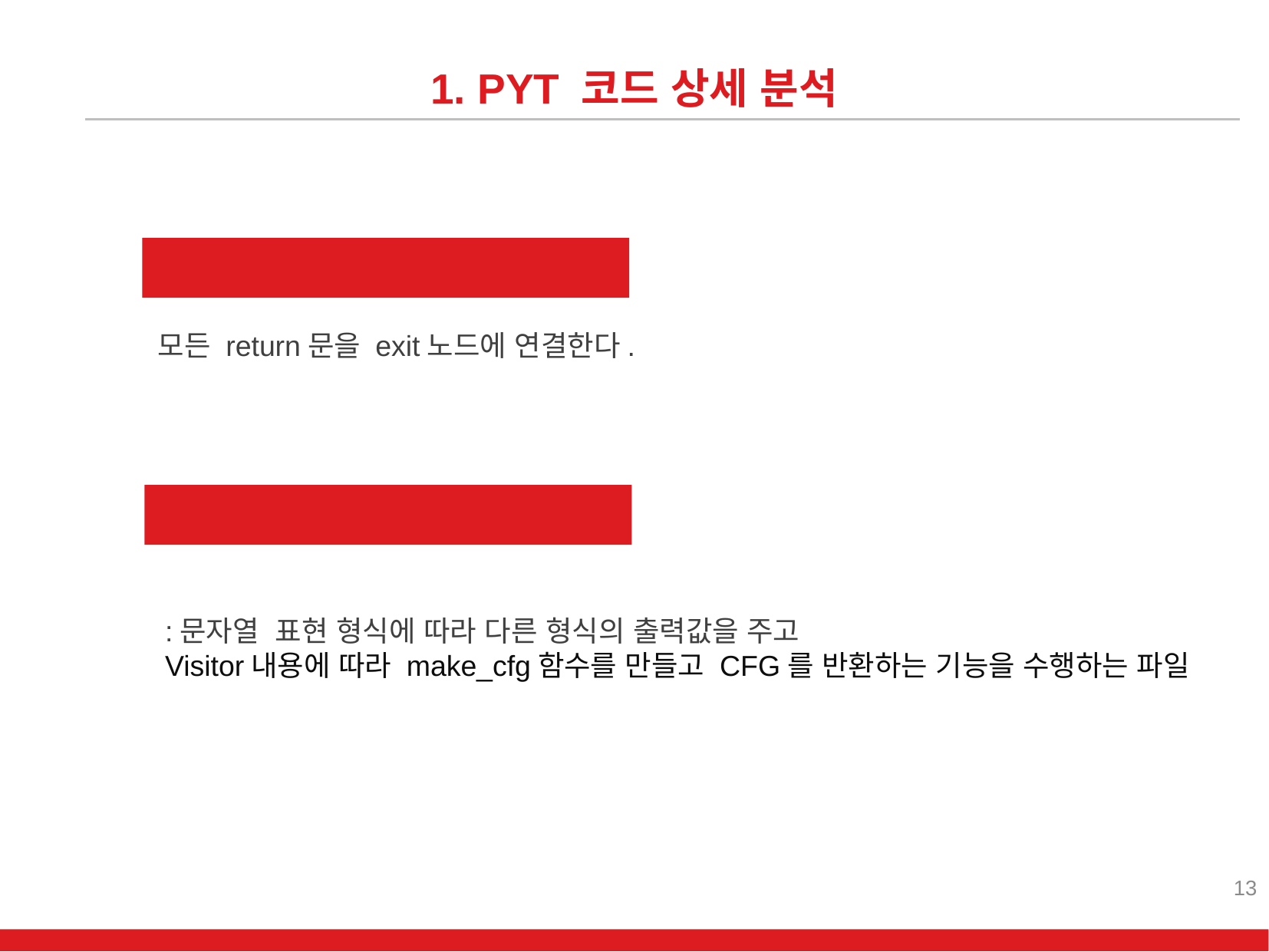

1. PYT 코드 상세 분석
expr_visitor_helper.py
모든 return문을 exit노드에 연결한다.
make_cfg.py
:문자열  표현 형식에 따라 다른 형식의 출력값을 주고
Visitor내용에 따라 make_cfg함수를 만들고 CFG를 반환하는 기능을 수행하는 파일

13